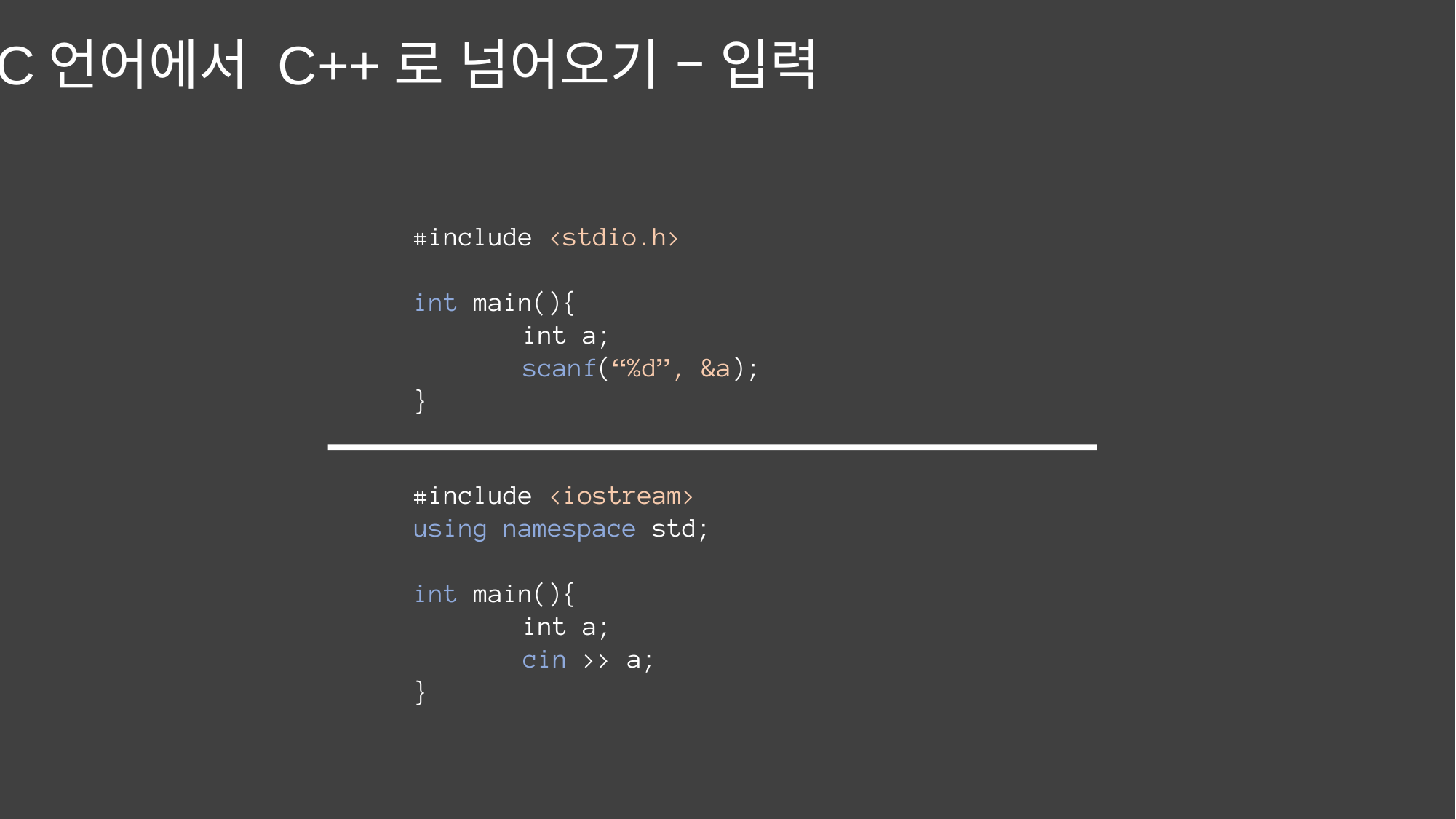

C언어에서 C++로 넘어오기 – 입력
#include <stdio.h>

int main(){
	int a;
	scanf(“%d”, &a);
}

#include <iostream>
using namespace std;

int main(){
	int a;
	cin >> a;
}